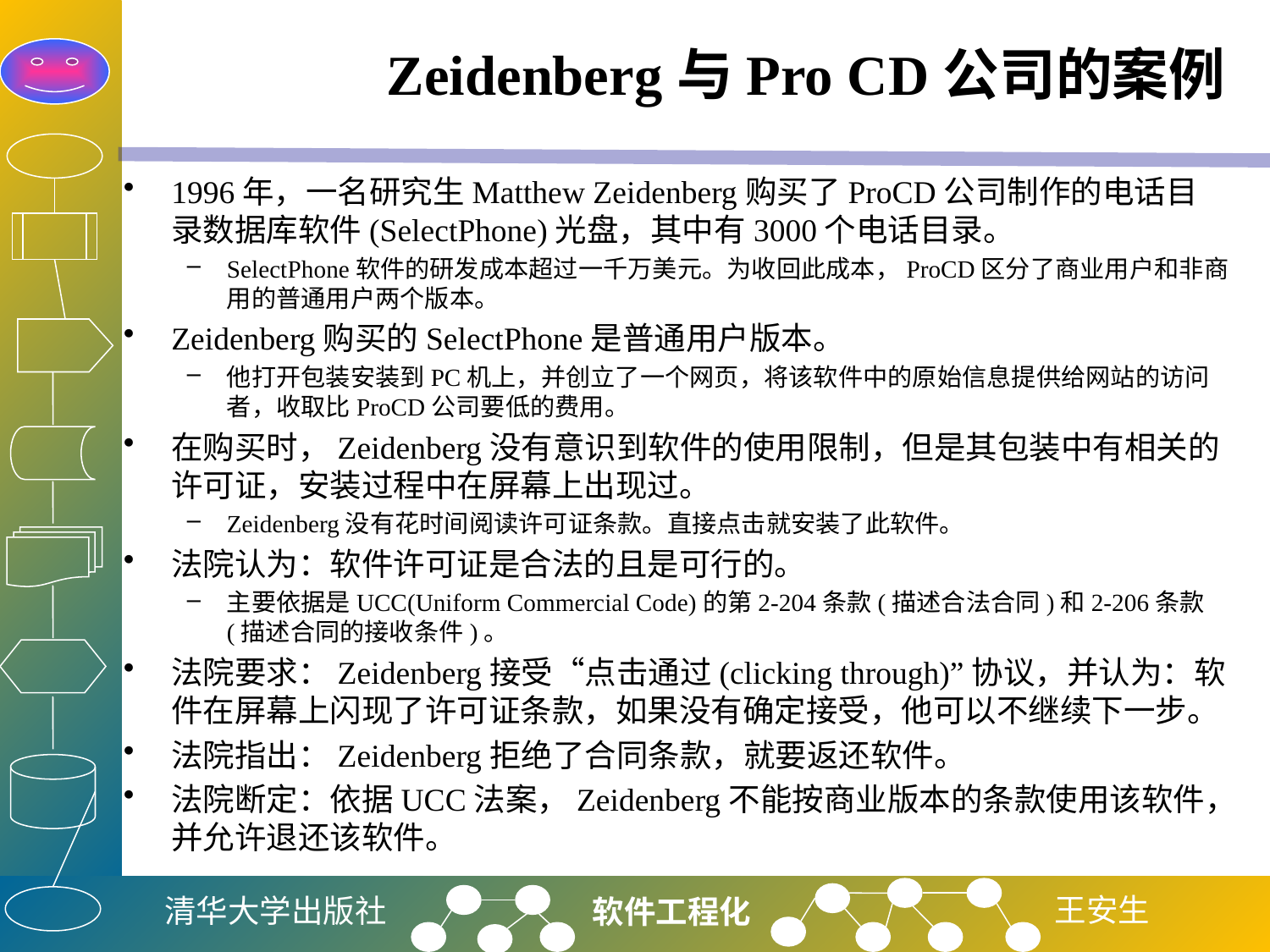

# Zeidenberg与Pro CD公司的案例
1996年，一名研究生Matthew Zeidenberg购买了ProCD公司制作的电话目录数据库软件(SelectPhone)光盘，其中有3000个电话目录。
SelectPhone软件的研发成本超过一千万美元。为收回此成本，ProCD区分了商业用户和非商用的普通用户两个版本。
Zeidenberg购买的SelectPhone是普通用户版本。
他打开包装安装到PC机上，并创立了一个网页，将该软件中的原始信息提供给网站的访问者，收取比ProCD公司要低的费用。
在购买时，Zeidenberg没有意识到软件的使用限制，但是其包装中有相关的许可证，安装过程中在屏幕上出现过。
Zeidenberg没有花时间阅读许可证条款。直接点击就安装了此软件。
法院认为：软件许可证是合法的且是可行的。
主要依据是UCC(Uniform Commercial Code)的第2-204条款(描述合法合同)和2-206条款(描述合同的接收条件)。
法院要求：Zeidenberg接受“点击通过(clicking through)”协议，并认为：软件在屏幕上闪现了许可证条款，如果没有确定接受，他可以不继续下一步。
法院指出：Zeidenberg拒绝了合同条款，就要返还软件。
法院断定：依据UCC法案，Zeidenberg不能按商业版本的条款使用该软件，并允许退还该软件。